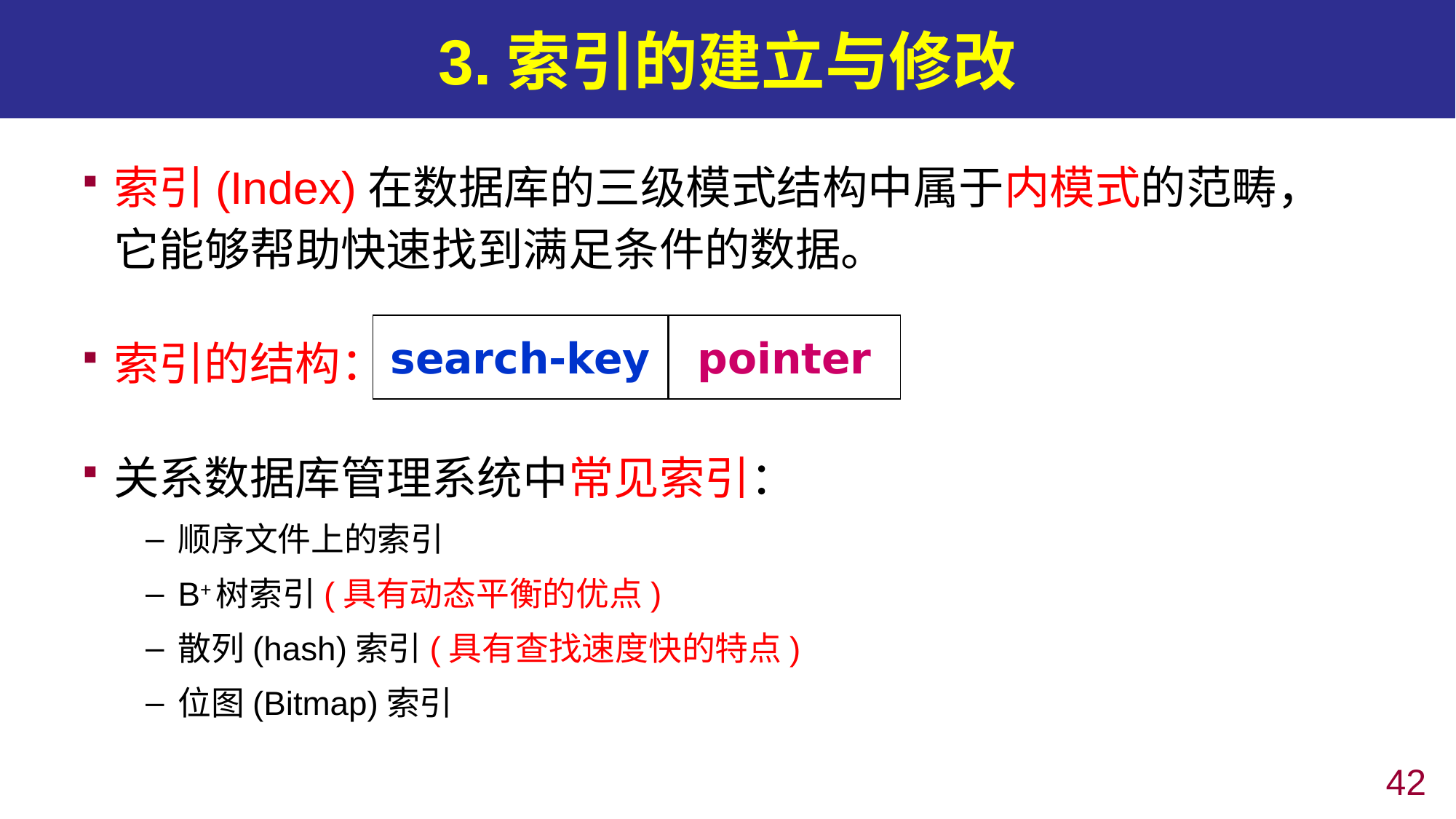

# 3.索引的建立与修改
索引(Index)在数据库的三级模式结构中属于内模式的范畴，它能够帮助快速找到满足条件的数据。

索引的结构：

关系数据库管理系统中常见索引：
顺序文件上的索引
B+树索引(具有动态平衡的优点)
散列(hash)索引(具有查找速度快的特点)
位图(Bitmap)索引

pointer
search-key
42